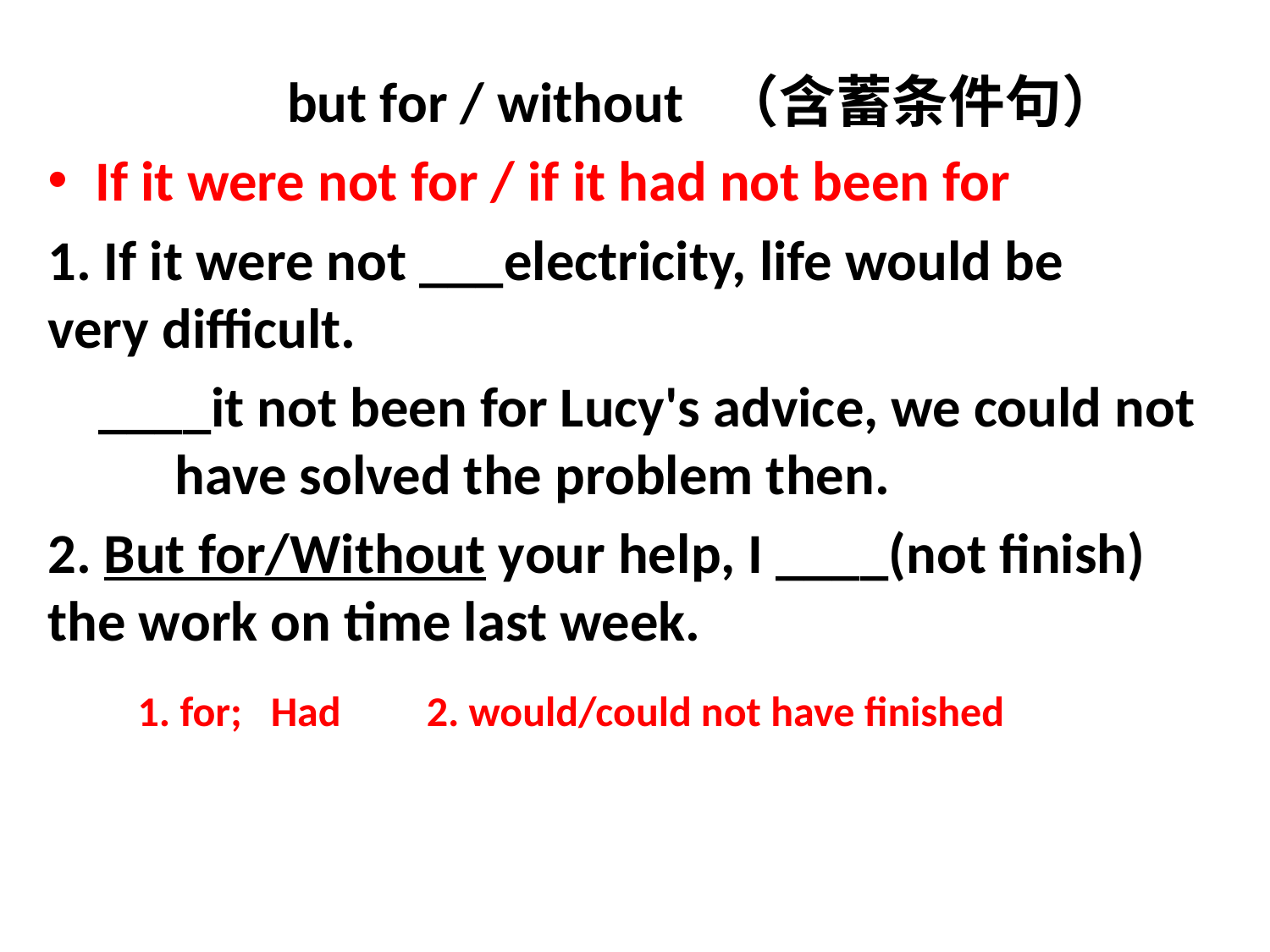

but for / without  （含蓄条件句）
If it were not for / if it had not been for
1. If it were not ___electricity, life would be 	very difficult.
    ____it not been for Lucy's advice, we could not 	have solved the problem then.
2. But for/Without your help, I ____(not finish)  	the work on time last week.

1. for;   Had         2. would/could not have finished